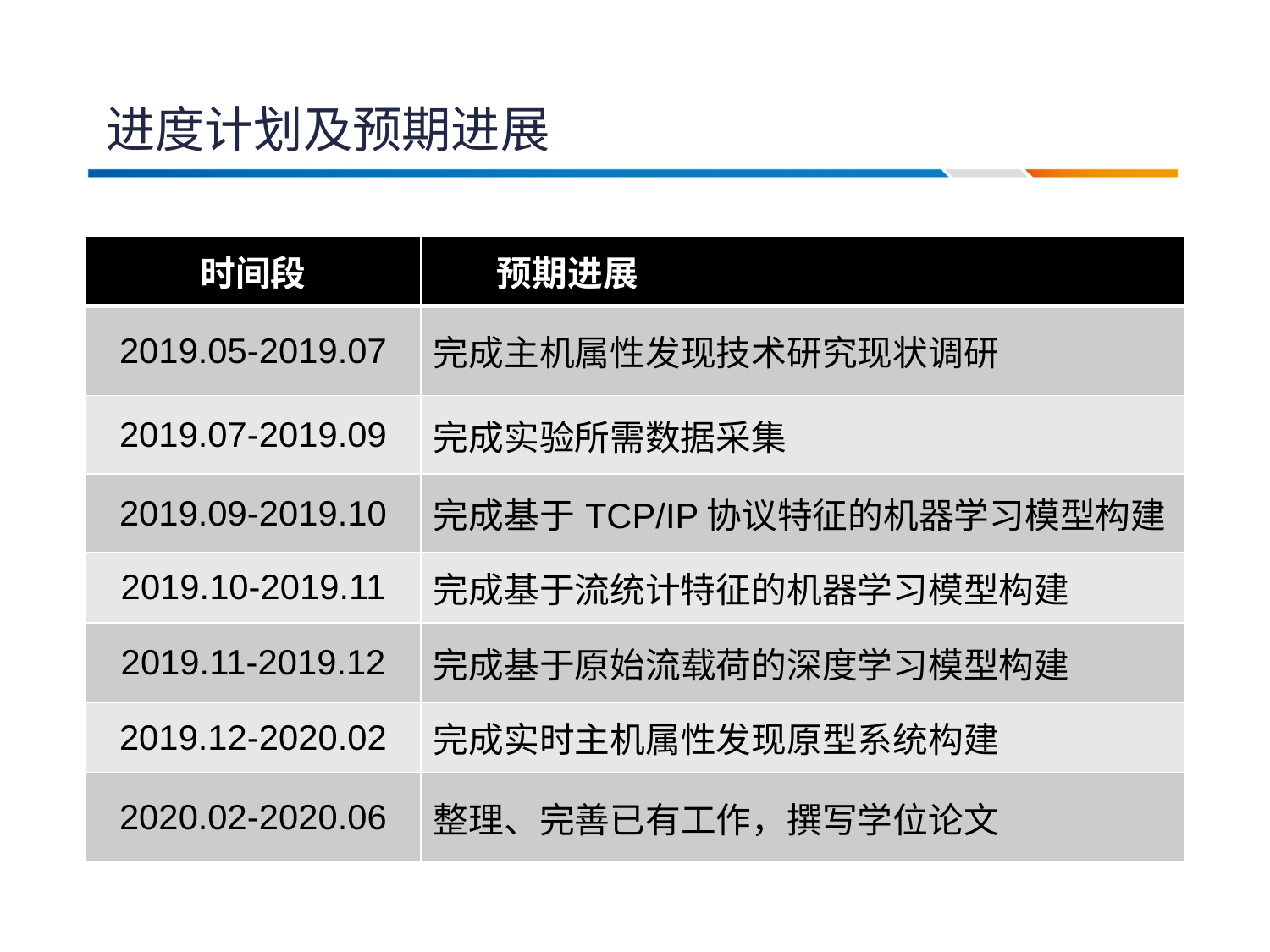

# 进度计划及预期进展
| 时间段 | 预期进展 |
| --- | --- |
| 2019.05-2019.07 | 完成主机属性发现技术研究现状调研 |
| 2019.07-2019.09 | 完成实验所需数据采集 |
| 2019.09-2019.10 | 完成基于TCP/IP协议特征的机器学习模型构建 |
| 2019.10-2019.11 | 完成基于流统计特征的机器学习模型构建 |
| 2019.11-2019.12 | 完成基于原始流载荷的深度学习模型构建 |
| 2019.12-2020.02 | 完成实时主机属性发现原型系统构建 |
| 2020.02-2020.06 | 整理、完善已有工作，撰写学位论文 |